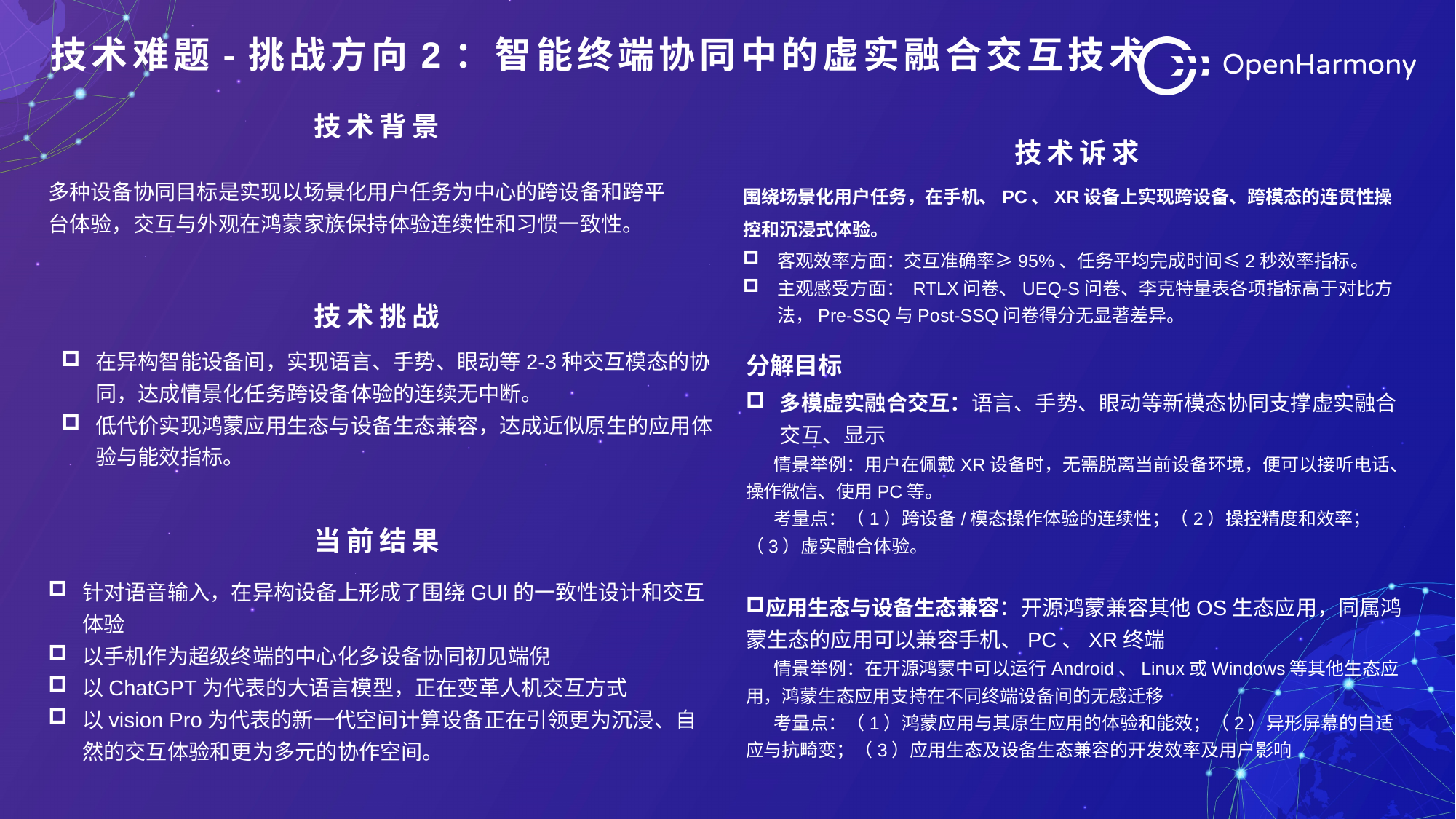

技术难题-挑战方向2：智能终端协同中的虚实融合交互技术
技术背景
技术诉求
多种设备协同目标是实现以场景化用户任务为中心的跨设备和跨平台体验，交互与外观在鸿蒙家族保持体验连续性和习惯一致性。
围绕场景化用户任务，在手机、PC、XR设备上实现跨设备、跨模态的连贯性操控和沉浸式体验。
客观效率方面：交互准确率≥95%、任务平均完成时间≤2秒效率指标。
主观感受方面： RTLX问卷、UEQ-S问卷、李克特量表各项指标高于对比方法，Pre-SSQ与Post-SSQ问卷得分无显著差异。
技术挑战
分解目标
多模虚实融合交互：语言、手势、眼动等新模态协同支撑虚实融合交互、显示
      情景举例：用户在佩戴XR设备时，无需脱离当前设备环境，便可以接听电话、操作微信、使用PC等。
      考量点：（1）跨设备/模态操作体验的连续性；（2）操控精度和效率；（3）虚实融合体验。

应用生态与设备生态兼容：开源鸿蒙兼容其他OS生态应用，同属鸿蒙生态的应用可以兼容手机、PC、XR终端
      情景举例：在开源鸿蒙中可以运行Android、Linux或Windows等其他生态应用，鸿蒙生态应用支持在不同终端设备间的无感迁移
      考量点：（1）鸿蒙应用与其原生应用的体验和能效；（2）异形屏幕的自适应与抗畸变；（3）应用生态及设备生态兼容的开发效率及用户影响
在异构智能设备间，实现语言、手势、眼动等2-3种交互模态的协同，达成情景化任务跨设备体验的连续无中断。
低代价实现鸿蒙应用生态与设备生态兼容，达成近似原生的应用体验与能效指标。
当前结果
针对语音输入，在异构设备上形成了围绕GUI的一致性设计和交互体验
以手机作为超级终端的中心化多设备协同初见端倪
以ChatGPT为代表的大语言模型，正在变革人机交互方式
以vision Pro为代表的新一代空间计算设备正在引领更为沉浸、自然的交互体验和更为多元的协作空间。